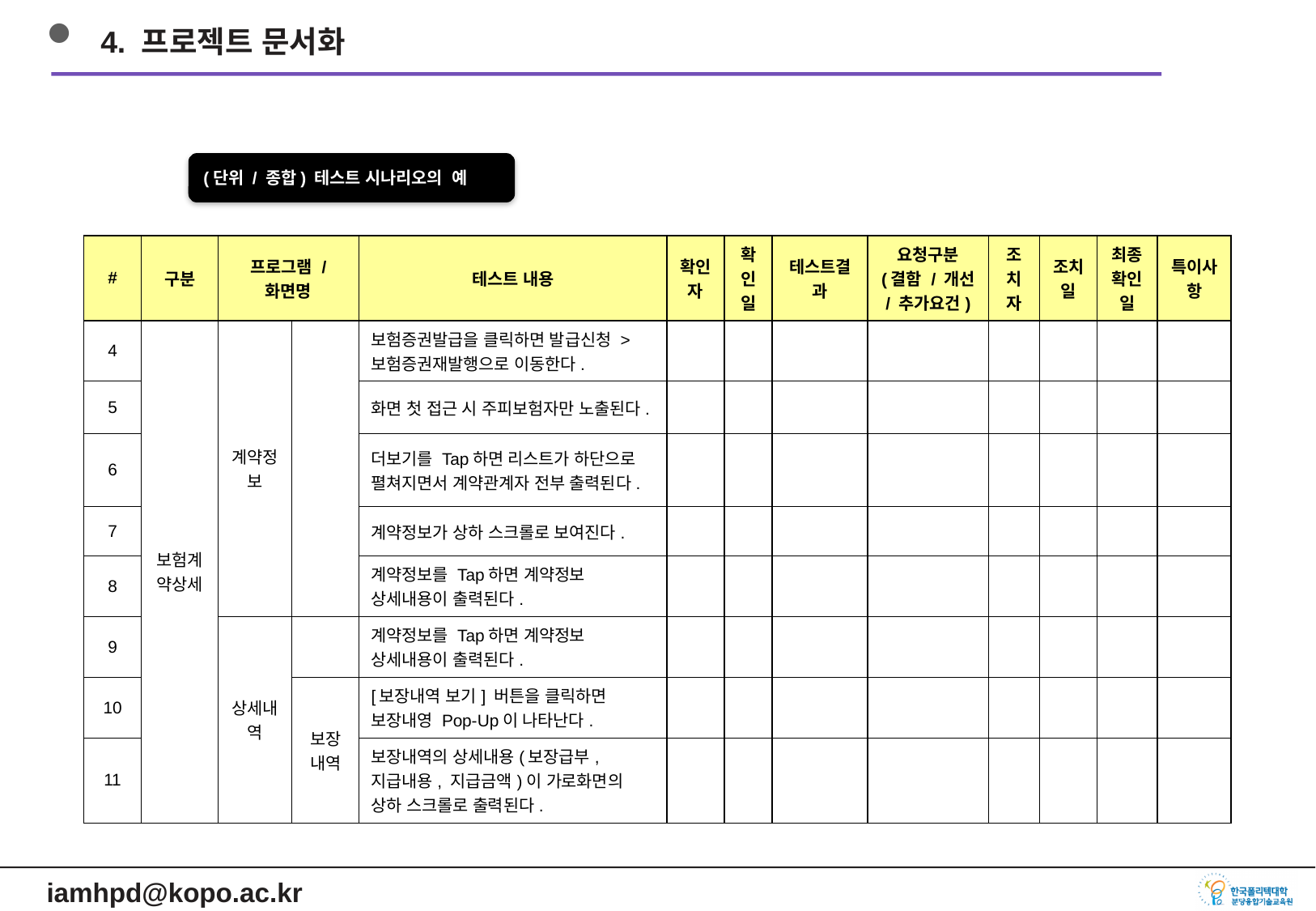

4. 프로젝트 문서화
(단위 / 종합) 테스트 시나리오의  예
| # | 구분 | 프로그램 / 화면명 |  | 테스트 내용 | 확인자 | 확인일 | 테스트결과 | 요청구분 (결함 / 개선 / 추가요건) | 조치자 | 조치일 | 최종확인일 | 특이사항 |
| --- | --- | --- | --- | --- | --- | --- | --- | --- | --- | --- | --- | --- |
| 4 | 보험계약상세 | 계약정보 |  | 보험증권발급을 클릭하면 발급신청 > 보험증권재발행으로 이동한다. |  |  |  |  |  |  |  |  |
| 5 |  |  |  | 화면 첫 접근 시 주피보험자만 노출된다. |  |  |  |  |  |  |  |  |
| 6 |  |  |  | 더보기를 Tap하면 리스트가 하단으로 펼쳐지면서 계약관계자 전부 출력된다. |  |  |  |  |  |  |  |  |
| 7 |  |  |  | 계약정보가 상하 스크롤로 보여진다. |  |  |  |  |  |  |  |  |
| 8 |  |  |  | 계약정보를 Tap하면 계약정보 상세내용이 출력된다. |  |  |  |  |  |  |  |  |
| 9 |  | 상세내역 |  | 계약정보를 Tap하면 계약정보 상세내용이 출력된다. |  |  |  |  |  |  |  |  |
| 10 |  |  | 보장내역 | [보장내역 보기] 버튼을 클릭하면 보장내영 Pop-Up이 나타난다. |  |  |  |  |  |  |  |  |
| 11 |  |  |  | 보장내역의 상세내용(보장급부, 지급내용, 지급금액)이 가로화면의 상하 스크롤로 출력된다. |  |  |  |  |  |  |  |  |